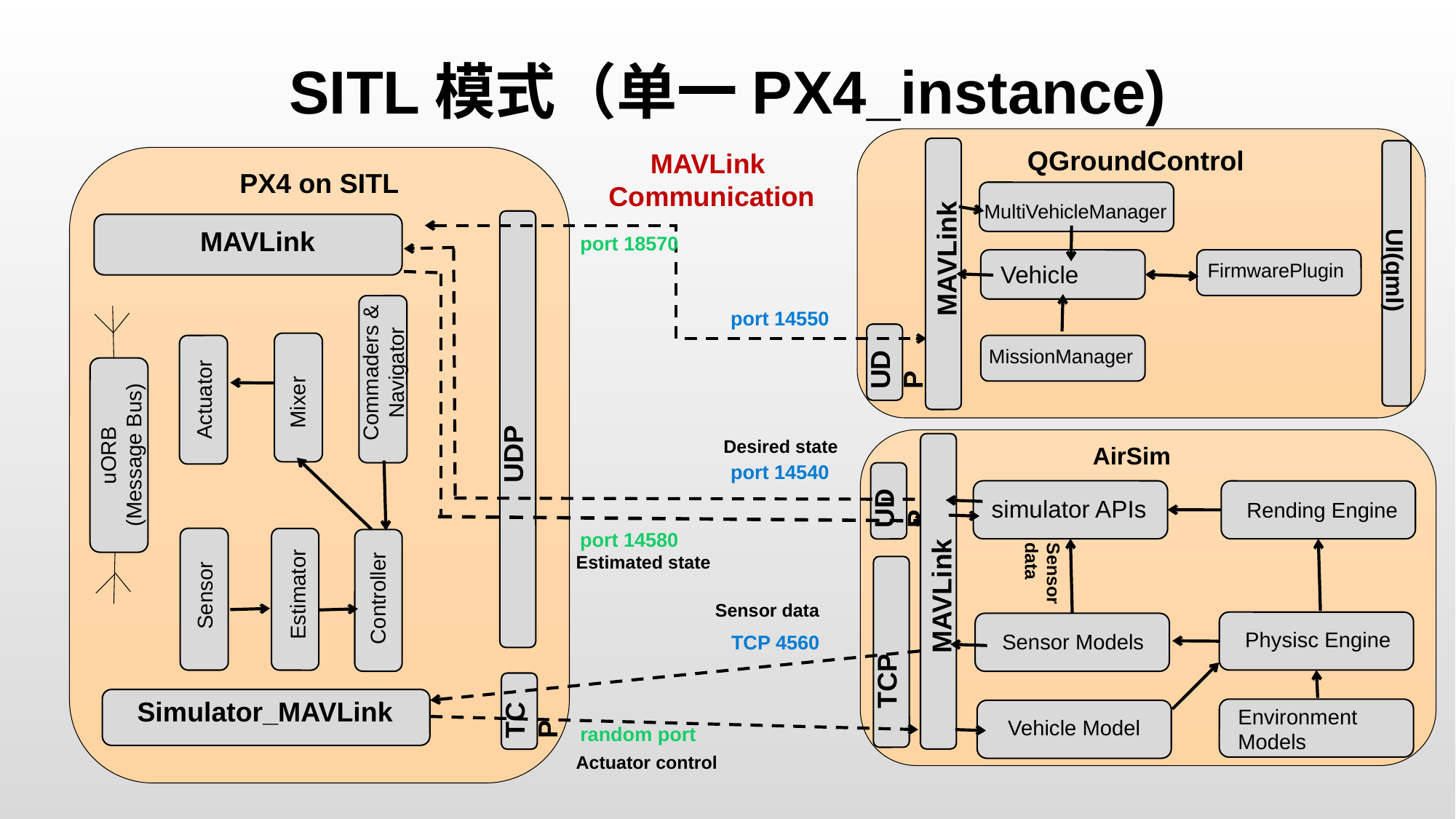

SITL模式（单一PX4_instance)

QGroundControl
MAVLink
Communication

PX4 on SITL

MultiVehicleManager

MAVLink
port 18570
MAVLink

UI(qml)
FirmwarePlugin
Vehicle

UDP
port 14550
UDP

MissionManager
Commaders & Navigator

Actuator
Mixer
uORB
(Message Bus)

Desired state

AirSim
port 14540
UDP

simulator APIs
Rending Engine
port 14580
Estimated state
Sensor data

MAVLink

Sensor
 Estimator
 Controller
Sensor data

TCP
Physisc Engine
Sensor Models
TCP 4560
TCP

Simulator_MAVLink
Environment Models

Vehicle Model
random port
Actuator control